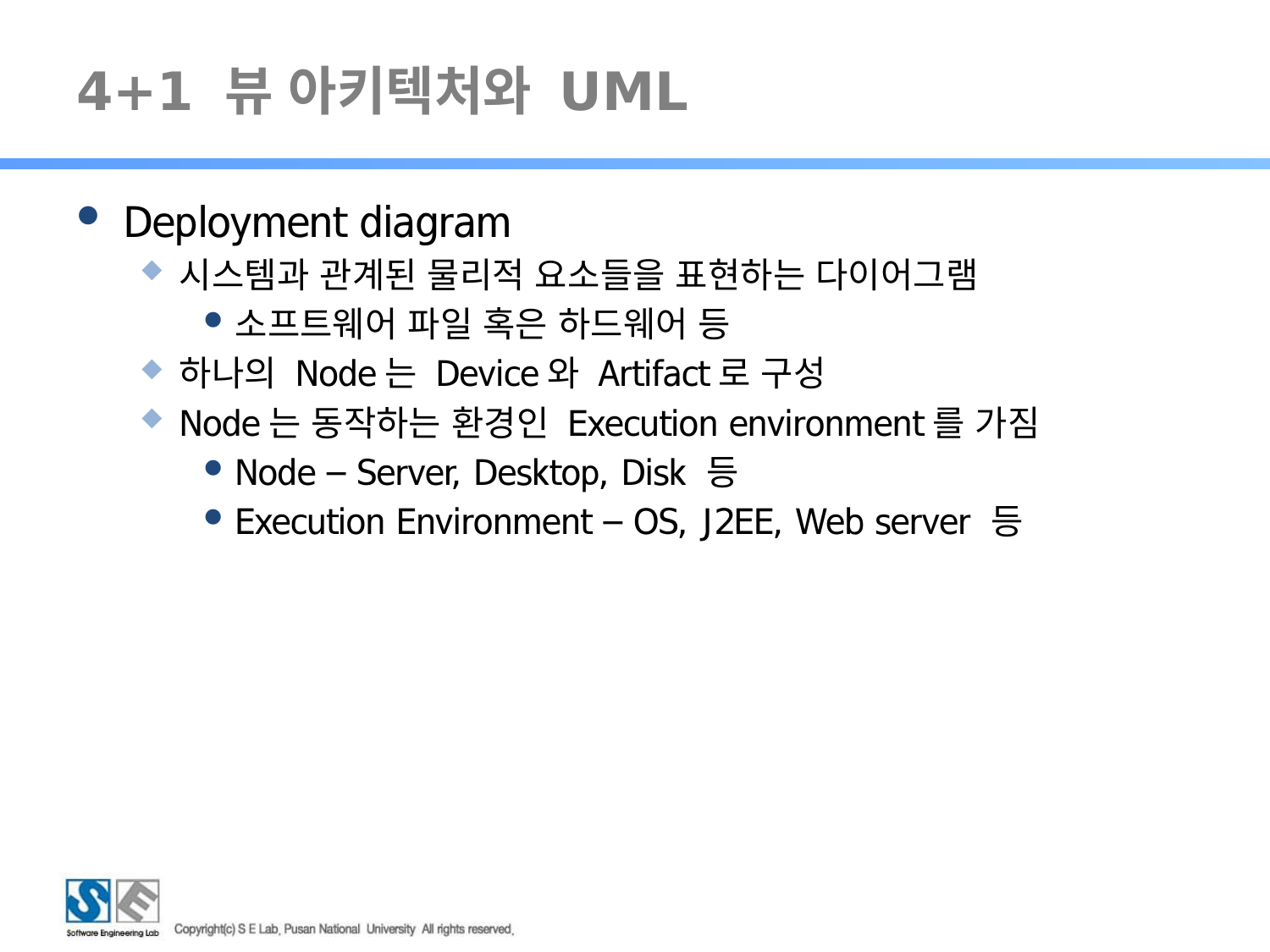

# 4+1 뷰 아키텍처와 UML
Deployment diagram
시스템과 관계된 물리적 요소들을 표현하는 다이어그램
소프트웨어 파일 혹은 하드웨어 등
하나의 Node는 Device와 Artifact로 구성
Node는 동작하는 환경인 Execution environment를 가짐
Node – Server, Desktop, Disk 등
Execution Environment – OS, J2EE, Web server 등